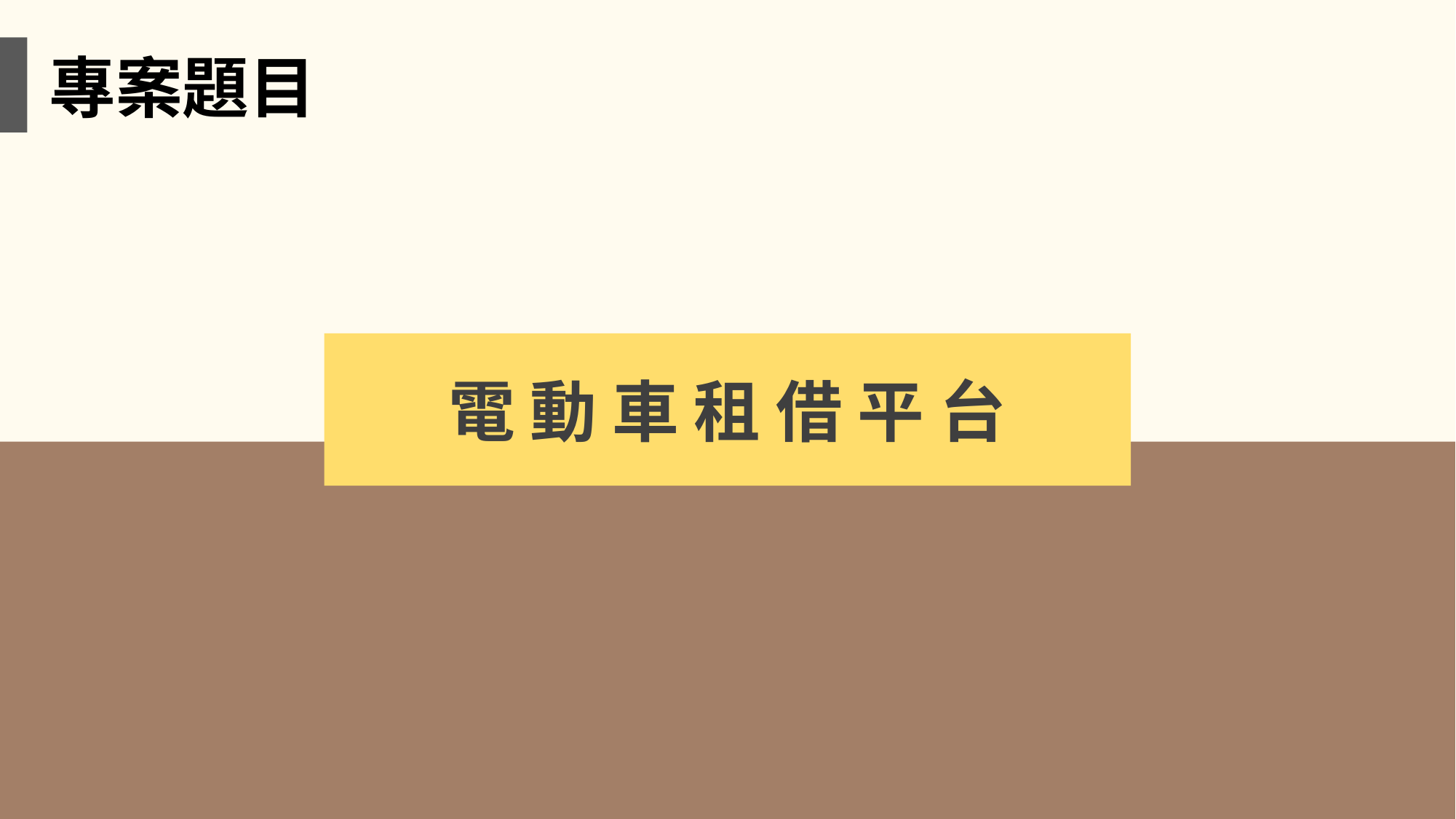

專案題目
電 動 車 租 借 平 台